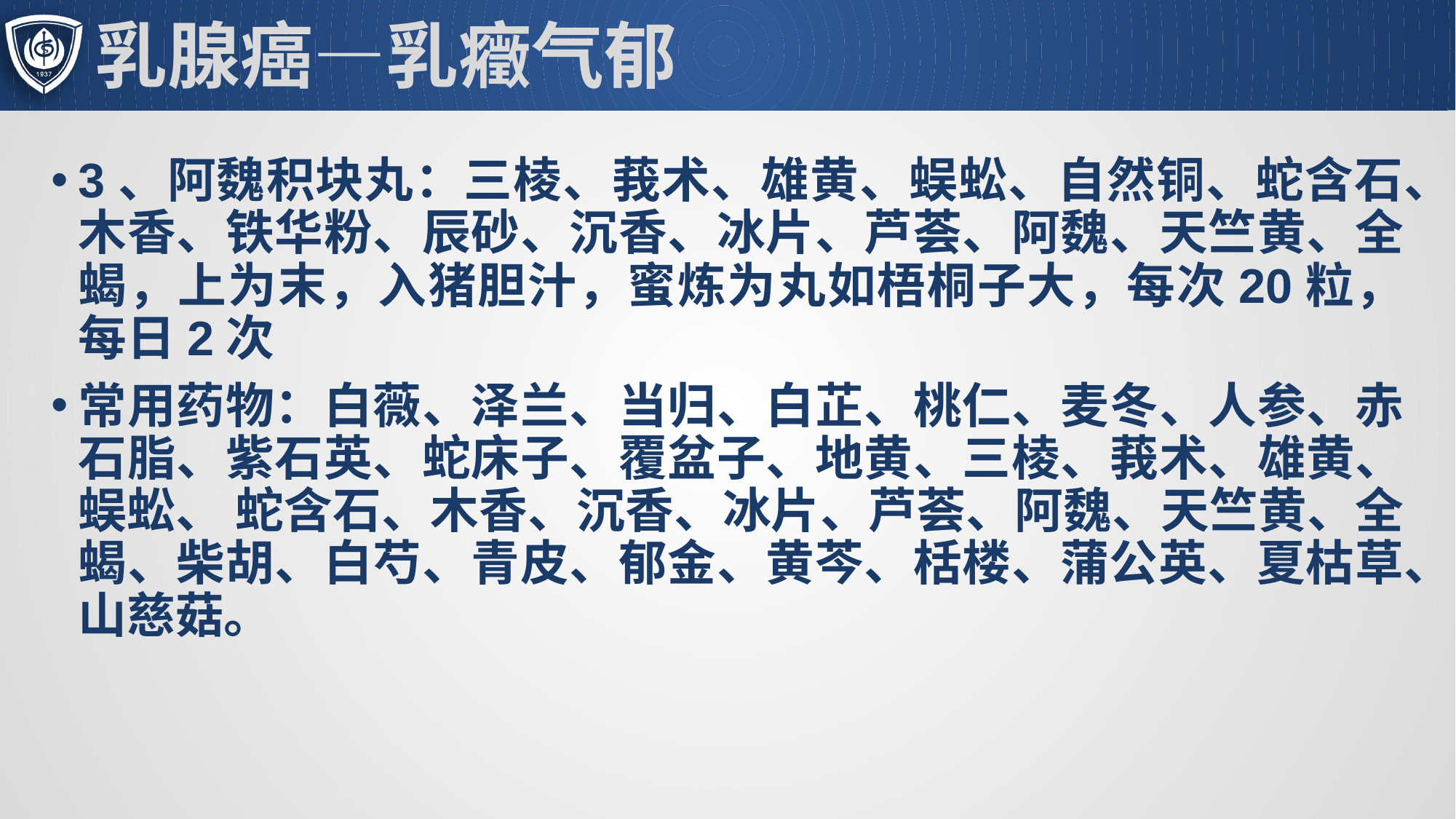

# 乳腺癌—乳癥气郁
3、阿魏积块丸：三棱、莪术、雄黄、蜈蚣、自然铜、蛇含石、木香、铁华粉、辰砂、沉香、冰片、芦荟、阿魏、天竺黄、全蝎，上为末，入猪胆汁，蜜炼为丸如梧桐子大，每次20粒，每日2次
常用药物：白薇、泽兰、当归、白芷、桃仁、麦冬、人参、赤石脂、紫石英、蛇床子、覆盆子、地黄、三棱、莪术、雄黄、蜈蚣、 蛇含石、木香、沉香、冰片、芦荟、阿魏、天竺黄、全蝎、柴胡、白芍、青皮、郁金、黄芩、栝楼、蒲公英、夏枯草、山慈菇。